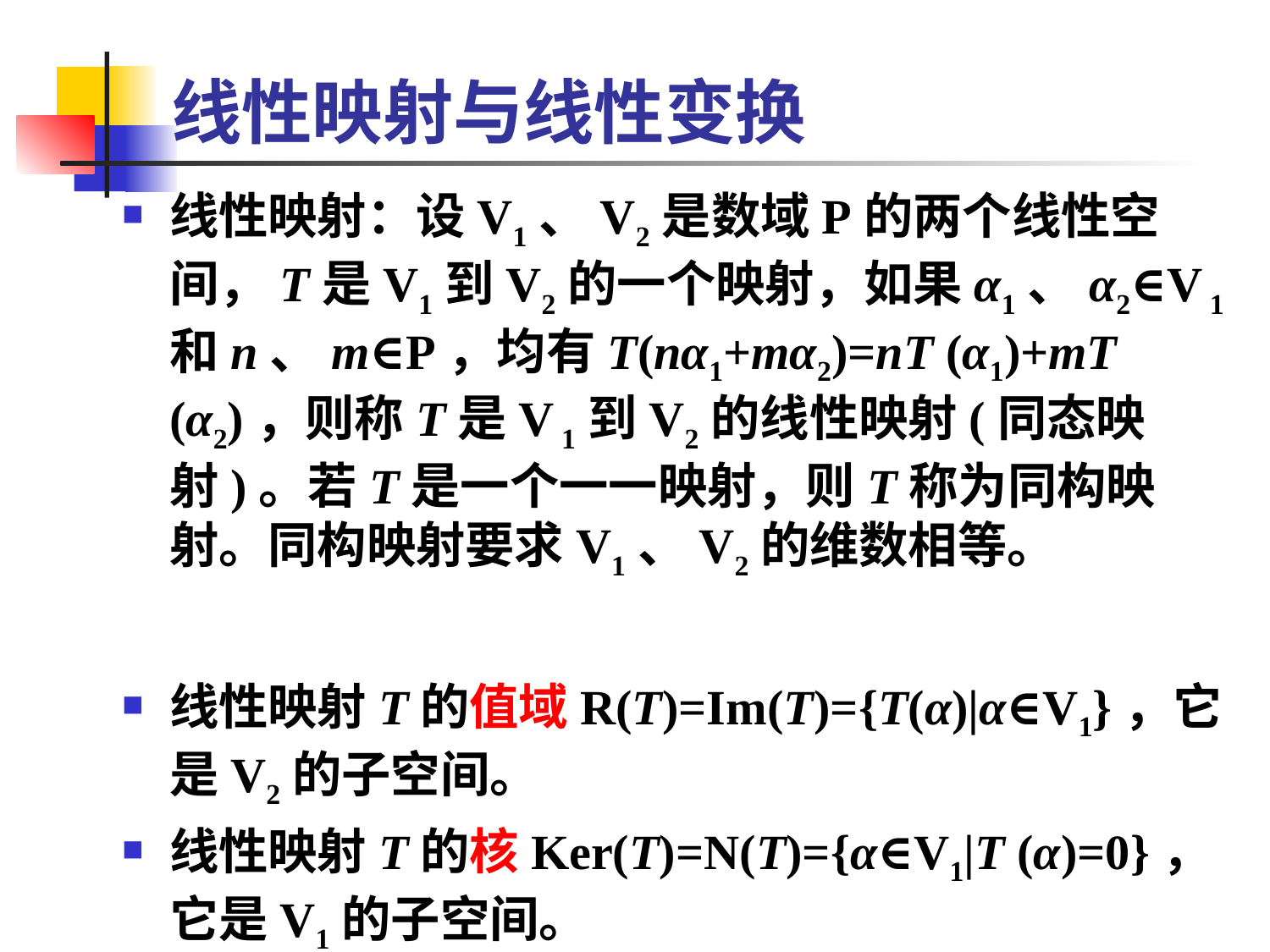

# 线性映射与线性变换
线性映射：设V1、V2是数域P的两个线性空间，T是V1到V2的一个映射，如果α1、α2∈V 1和n、m∈P，均有T(nα1+mα2)=nT (α1)+mT (α2)，则称T是V 1到V2的线性映射(同态映射)。若T是一个一一映射，则T称为同构映射。同构映射要求V1、V2的维数相等。

线性映射T的值域R(T)=Im(T)={T(α)|α∈V1}，它是V2的子空间。
线性映射T的核Ker(T)=N(T)={α∈V1|T (α)=0}，它是V1的子空间。